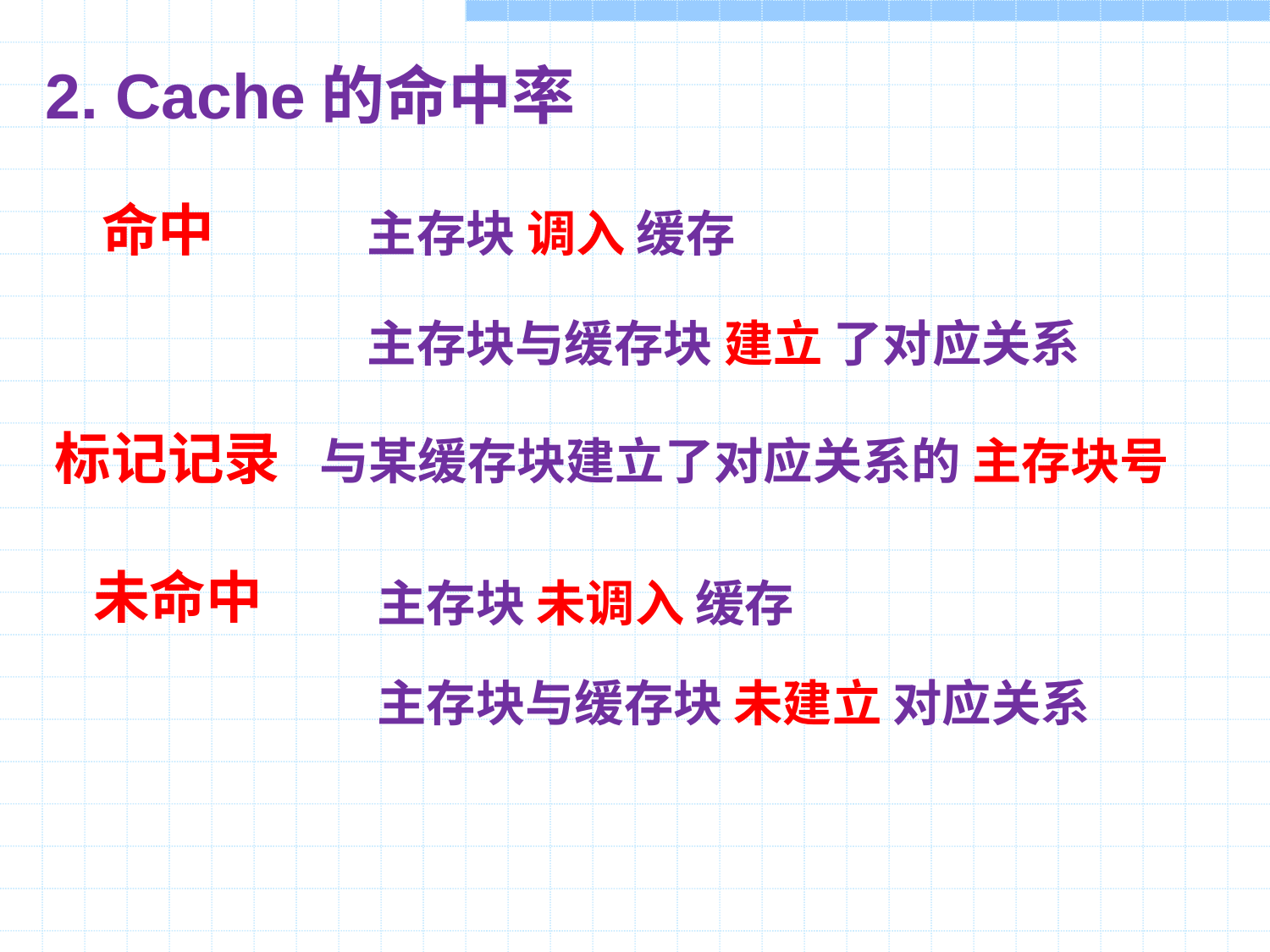

2. Cache的命中率
命中
主存块 调入 缓存
主存块与缓存块 建立 了对应关系
标记记录   与某缓存块建立了对应关系的 主存块号
未命中
主存块 未调入 缓存
主存块与缓存块 未建立 对应关系